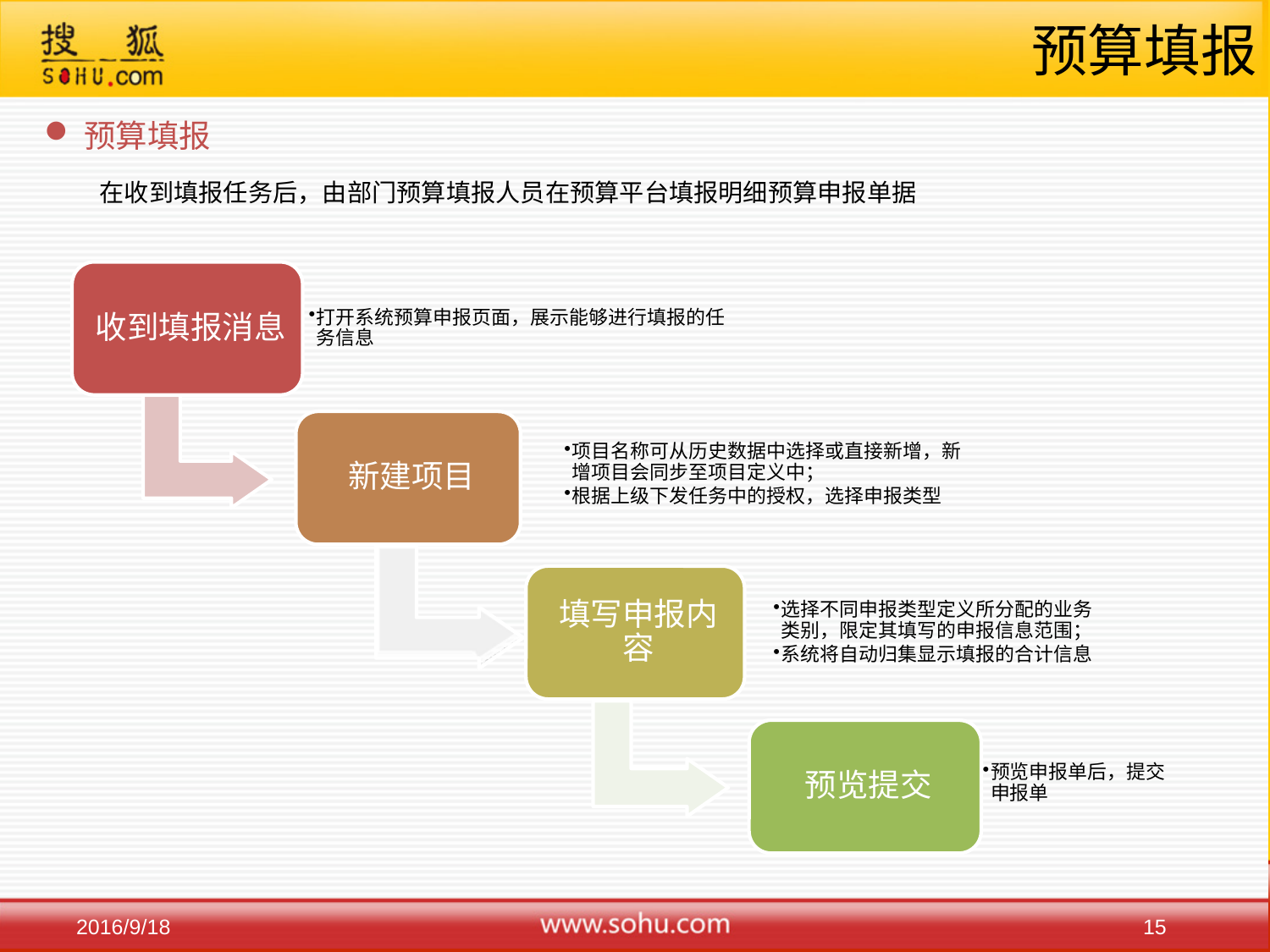

# 预算填报
预算填报

         在收到填报任务后，由部门预算填报人员在预算平台填报明细预算申报单据

收到填报消息
打开系统预算申报页面，展示能够进行填报的任务信息
新建项目
项目名称可从历史数据中选择或直接新增，新增项目会同步至项目定义中；
根据上级下发任务中的授权，选择申报类型
填写申报内容
选择不同申报类型定义所分配的业务类别，限定其填写的申报信息范围；
系统将自动归集显示填报的合计信息
预览提交
预览申报单后，提交申报单
15